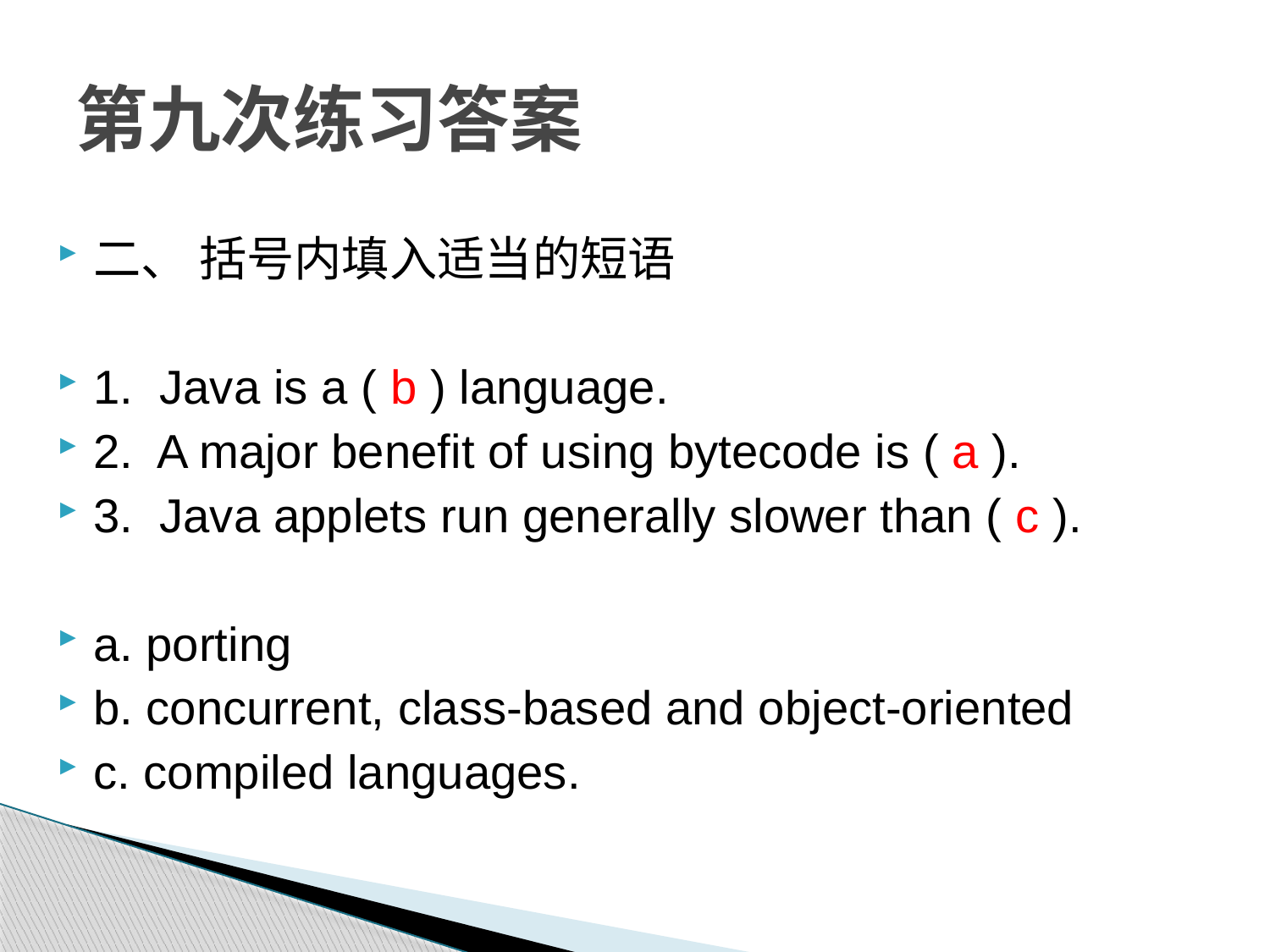

# 第九次练习答案
二、 括号内填入适当的短语

1.  Java is a ( b ) language.
2.  A major benefit of using bytecode is ( a ).
3.  Java applets run generally slower than ( c ).

a. porting
b. concurrent, class-based and object-oriented
c. compiled languages.